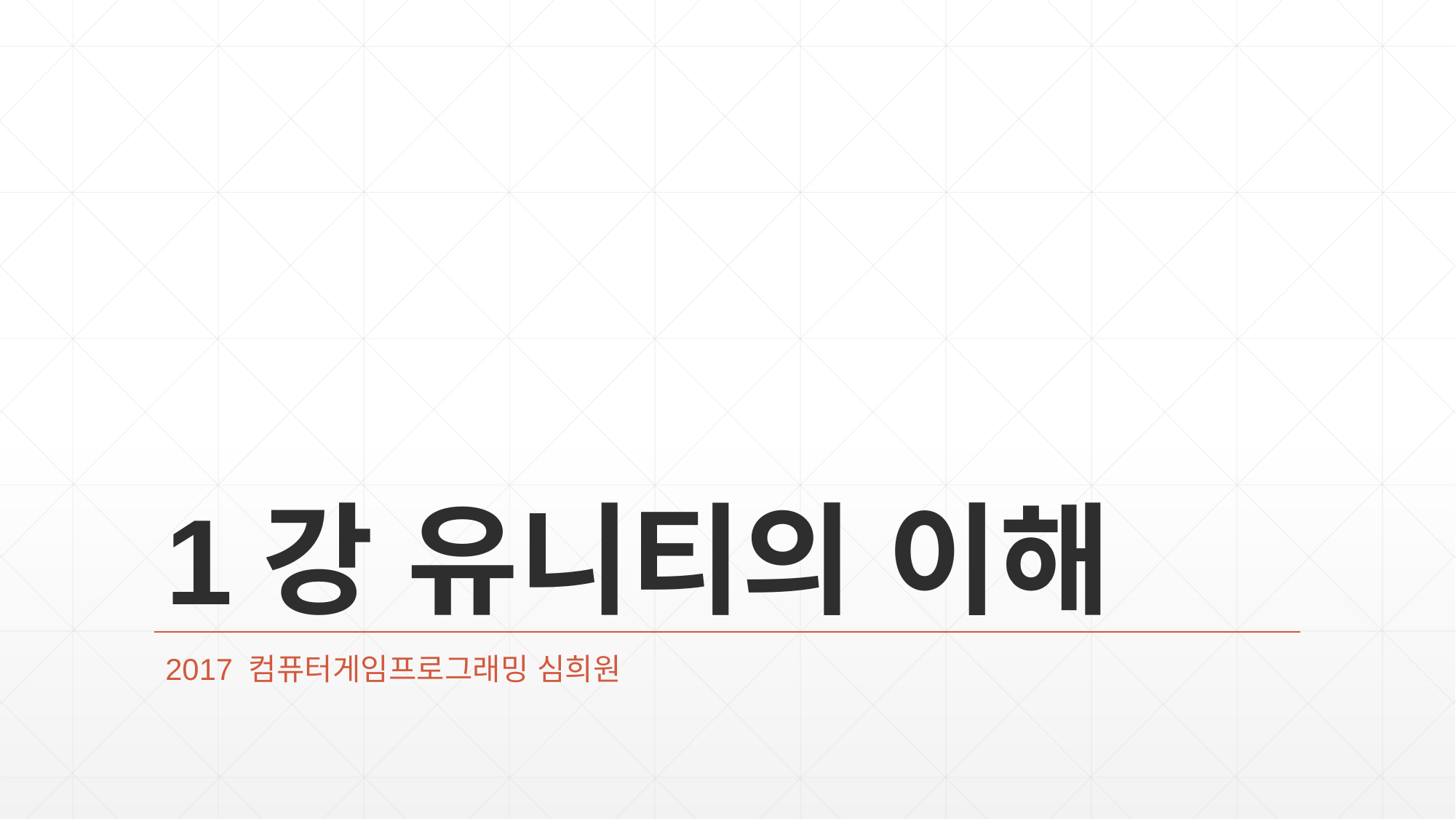

# 1강 유니티의 이해
2017 컴퓨터게임프로그래밍 심희원